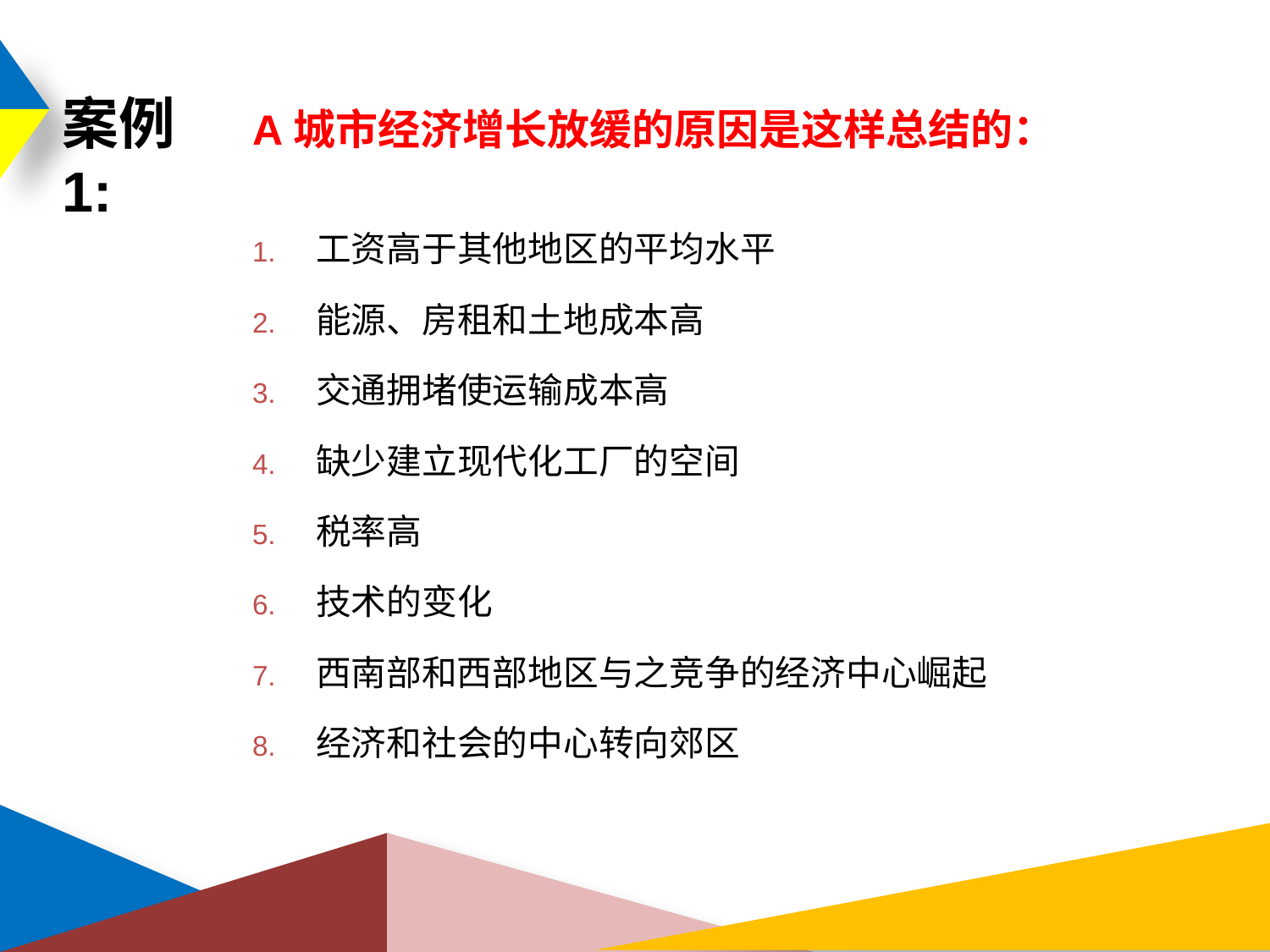

案例1:

A城市经济增长放缓的原因是这样总结的：

工资高于其他地区的平均水平
能源、房租和土地成本高
交通拥堵使运输成本高
缺少建立现代化工厂的空间
税率高
技术的变化
西南部和西部地区与之竞争的经济中心崛起
经济和社会的中心转向郊区